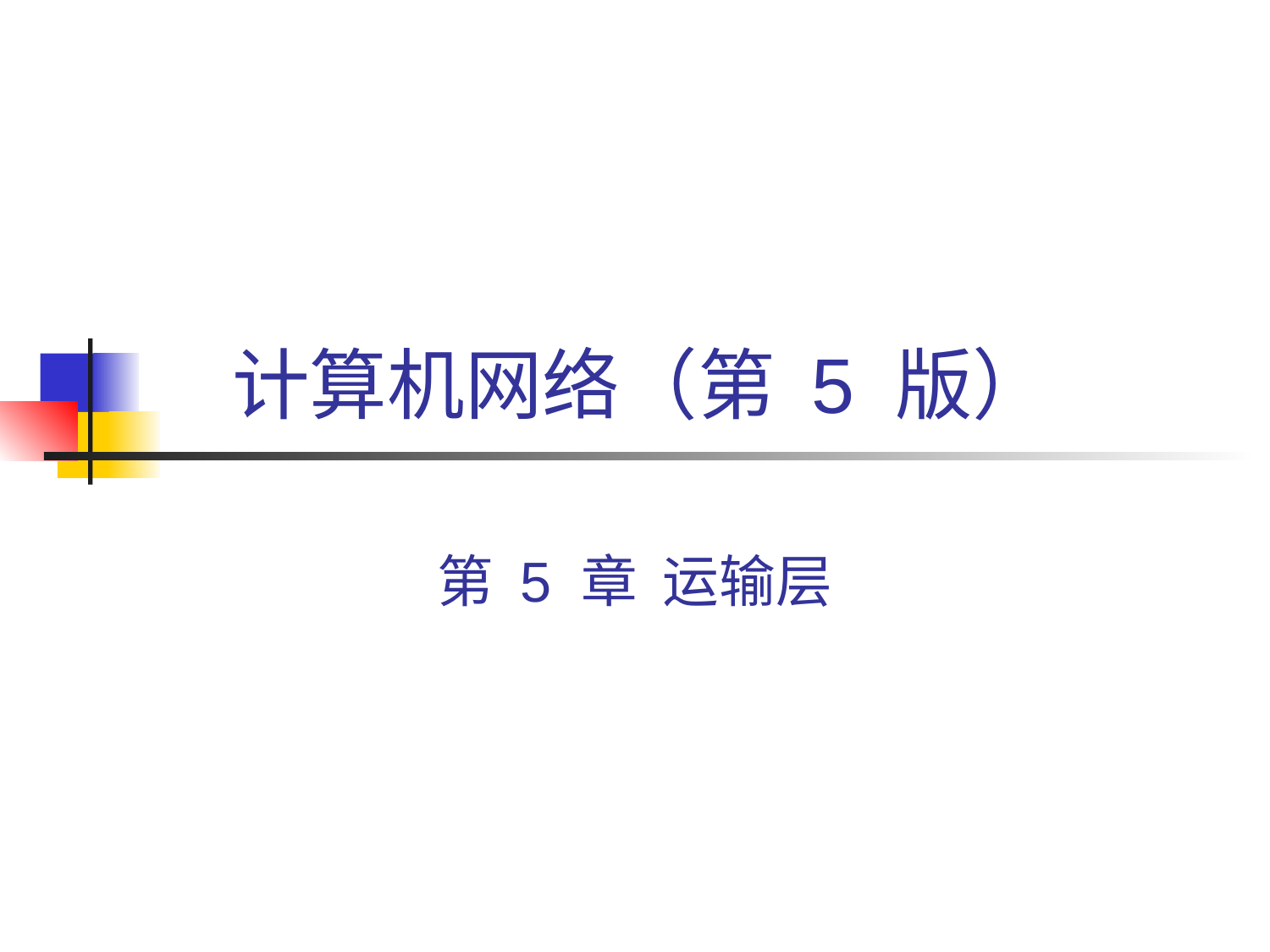

# 计算机网络（第 5 版）
第 5 章  运输层